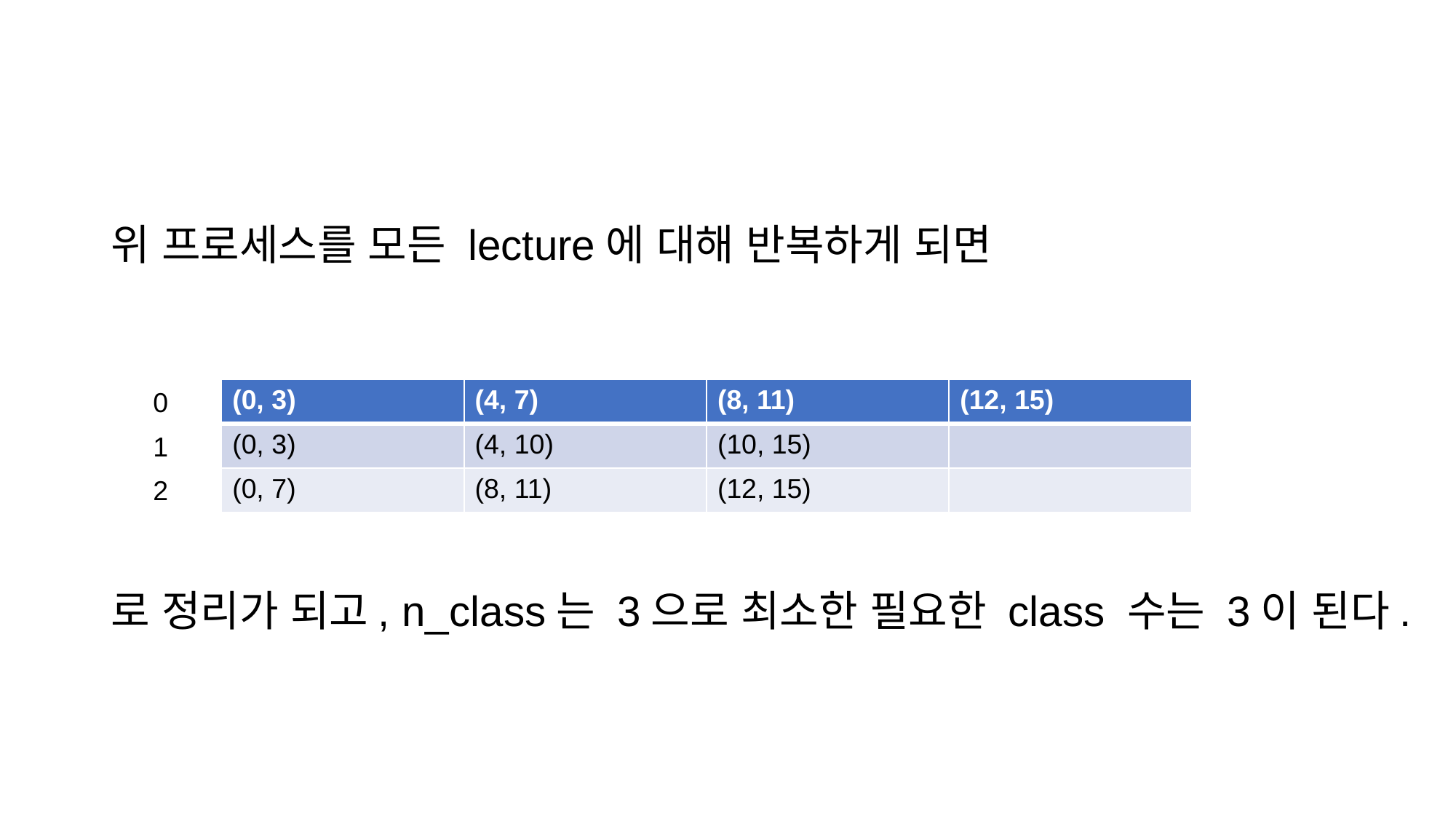

위 프로세스를 모든 lecture에 대해 반복하게 되면

로 정리가 되고, n_class는 3으로 최소한 필요한 class 수는 3이 된다.

0
| (0, 3) | (4, 7) | (8, 11) | (12, 15) |
| --- | --- | --- | --- |
| (0, 3) | (4, 10) | (10, 15) |  |
| (0, 7) | (8, 11) | (12, 15) |  |
1
2